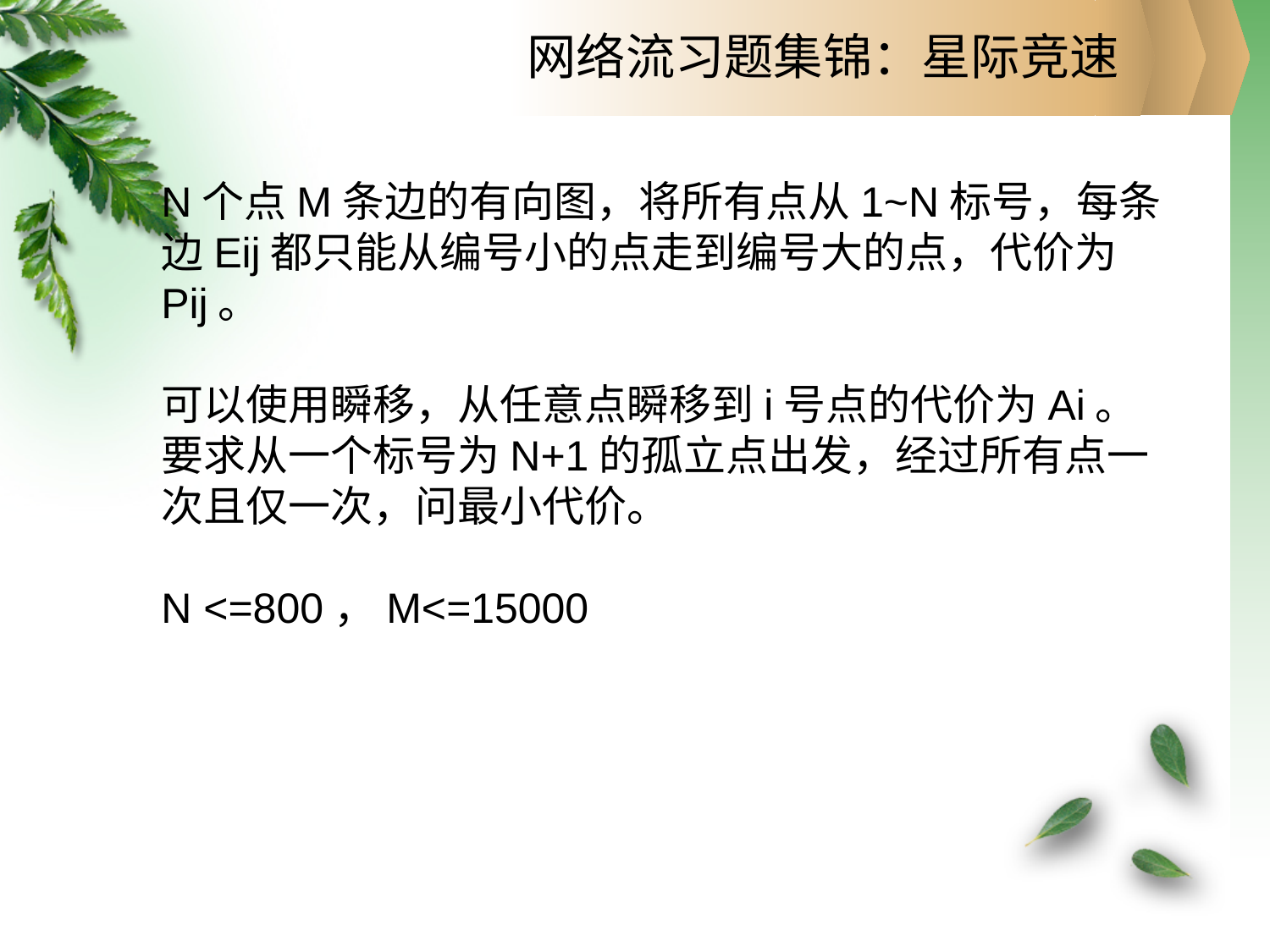

网络流习题集锦：星际竞速
N个点M条边的有向图，将所有点从1~N标号，每条边Eij都只能从编号小的点走到编号大的点，代价为Pij。

可以使用瞬移，从任意点瞬移到i号点的代价为Ai。
要求从一个标号为N+1的孤立点出发，经过所有点一次且仅一次，问最小代价。

N <=800，M<=15000